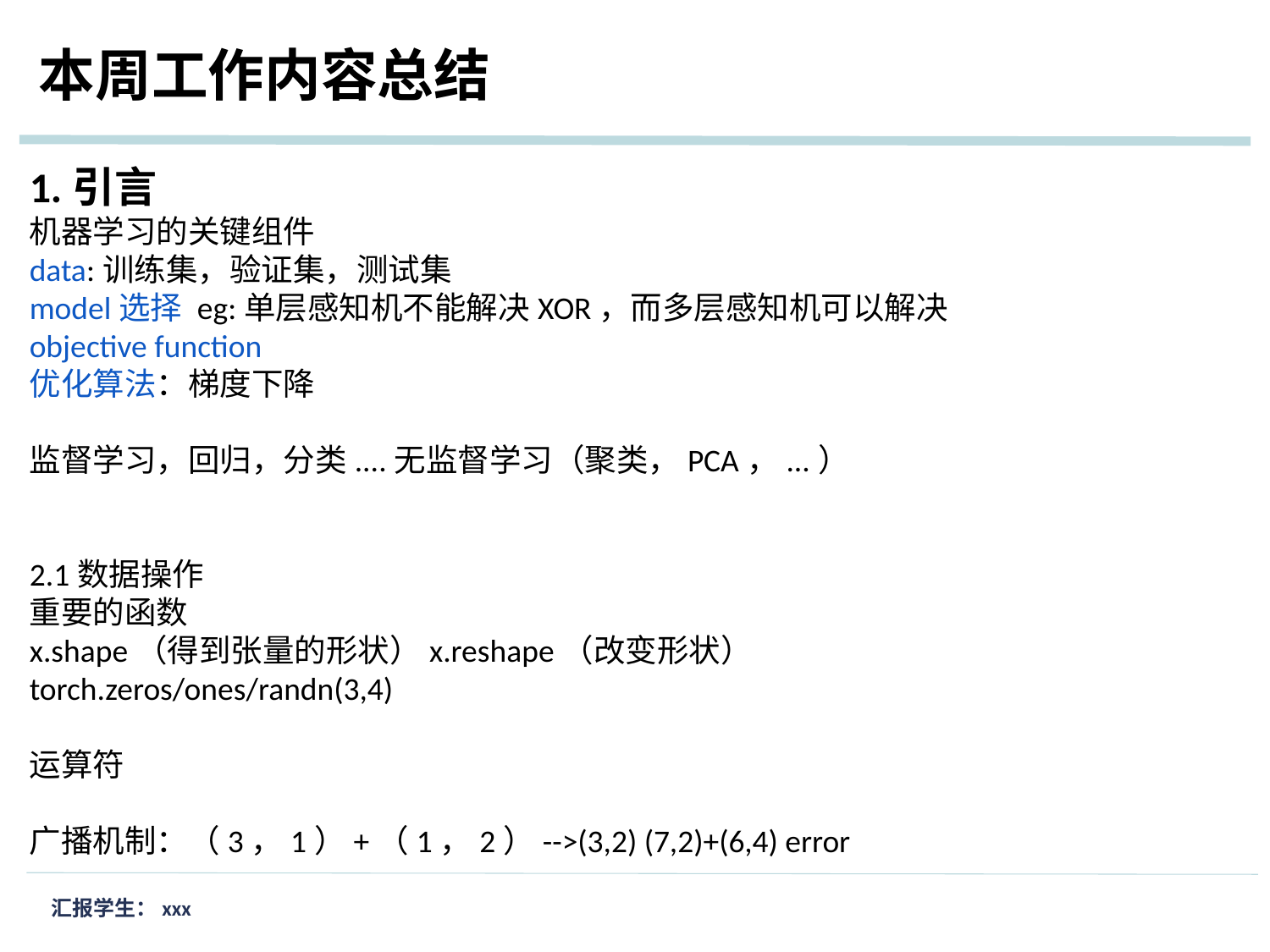

本周工作内容总结
1.引言
机器学习的关键组件
data:训练集，验证集，测试集
model选择 eg:单层感知机不能解决XOR，而多层感知机可以解决
objective function
优化算法：梯度下降

监督学习，回归，分类....无监督学习（聚类，PCA，...）

2.1数据操作
重要的函数
x.shape（得到张量的形状）x.reshape（改变形状）
torch.zeros/ones/randn(3,4)

运算符

广播机制：（3，1）+（1，2）-->(3,2) (7,2)+(6,4) error
汇报学生：xxx
2